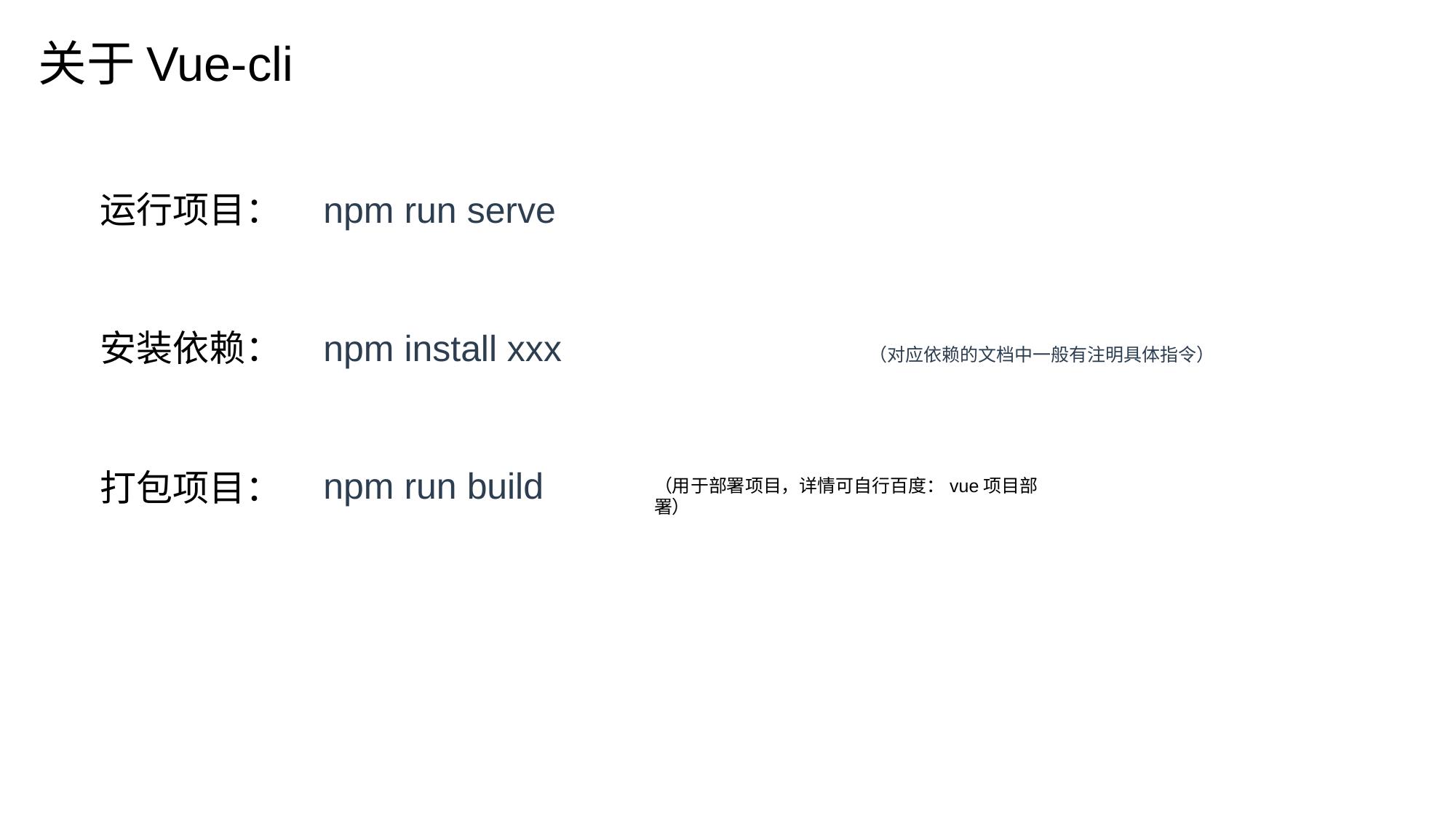

关于Vue-cli
运行项目：
npm run serve
安装依赖：
npm install xxx			（对应依赖的文档中一般有注明具体指令）
npm run build
打包项目：
（用于部署项目，详情可自行百度：vue项目部署）